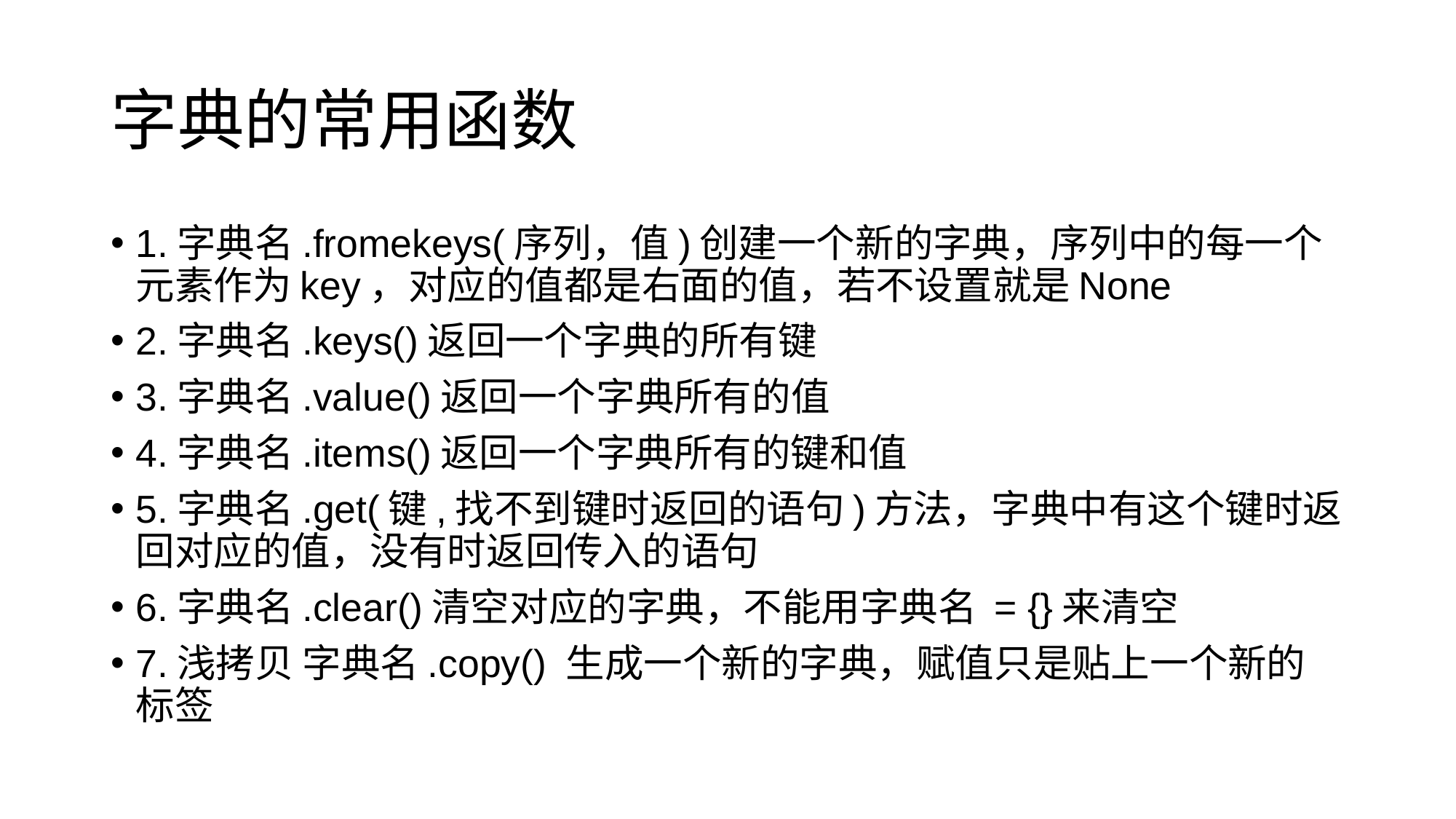

# 字典的常用函数
1.字典名.fromekeys(序列，值)创建一个新的字典，序列中的每一个元素作为key，对应的值都是右面的值，若不设置就是None
2.字典名.keys()返回一个字典的所有键
3.字典名.value()返回一个字典所有的值
4.字典名.items()返回一个字典所有的键和值
5.字典名.get(键,找不到键时返回的语句)方法，字典中有这个键时返回对应的值，没有时返回传入的语句
6.字典名.clear()清空对应的字典，不能用字典名 = {}来清空
7.浅拷贝 字典名.copy() 生成一个新的字典，赋值只是贴上一个新的标签